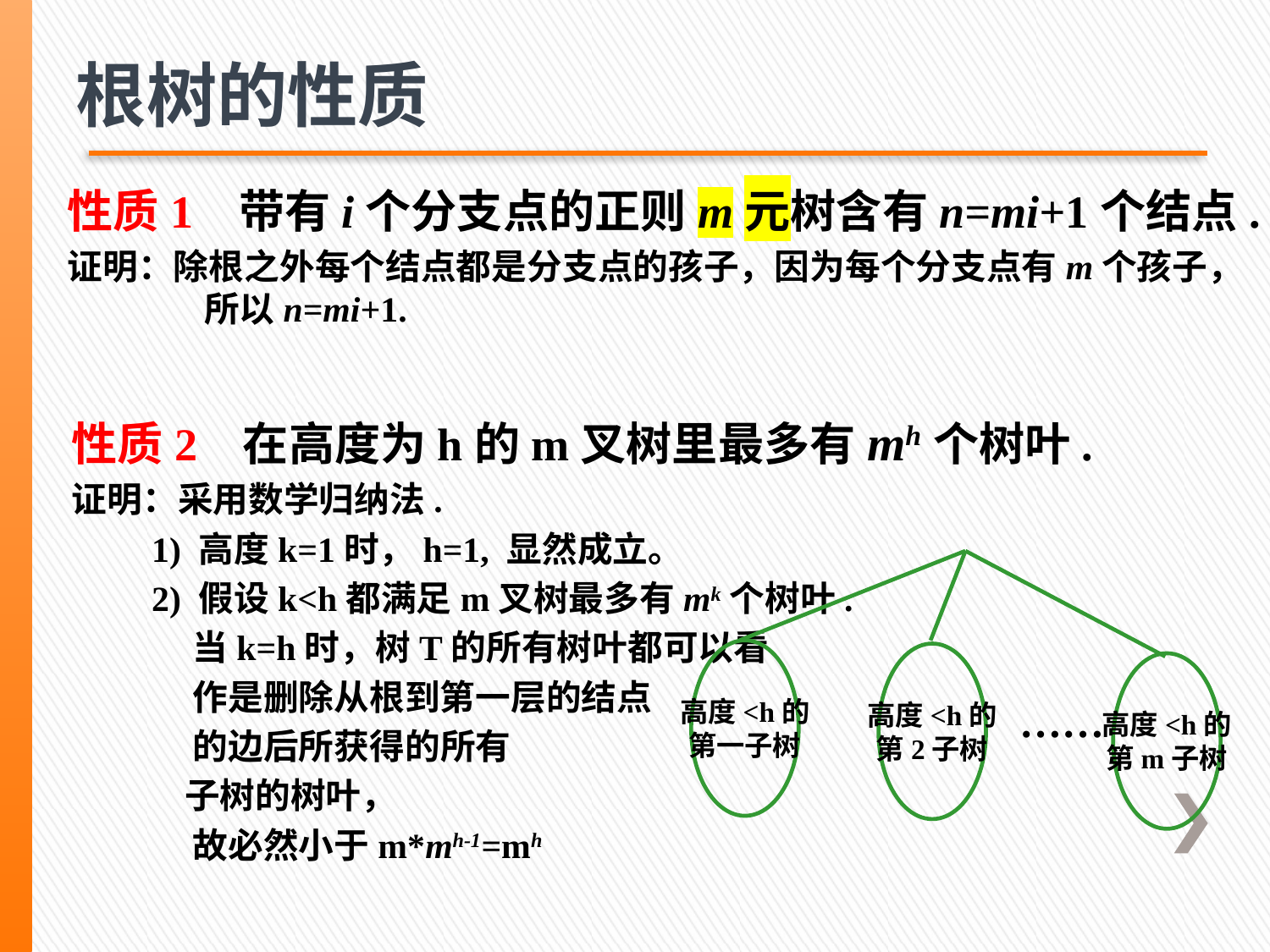

根树的性质
性质1   带有i个分支点的正则m元树含有n=mi+1个结点.
证明：除根之外每个结点都是分支点的孩子，因为每个分支点有m个孩子，所以n=mi+1.

性质2   在高度为h的m叉树里最多有mh个树叶.
证明：采用数学归纳法.
         1) 高度k=1时，h=1, 显然成立。
         2) 假设k<h都满足m叉树最多有mk个树叶.
              当k=h时，树T的所有树叶都可以看
              作是删除从根到第一层的结点
              的边后所获得的所有
             子树的树叶，
              故必然小于m*mh-1=mh

高度<h的
第一子树
高度<h的
第2子树
高度<h的
第m子树
……